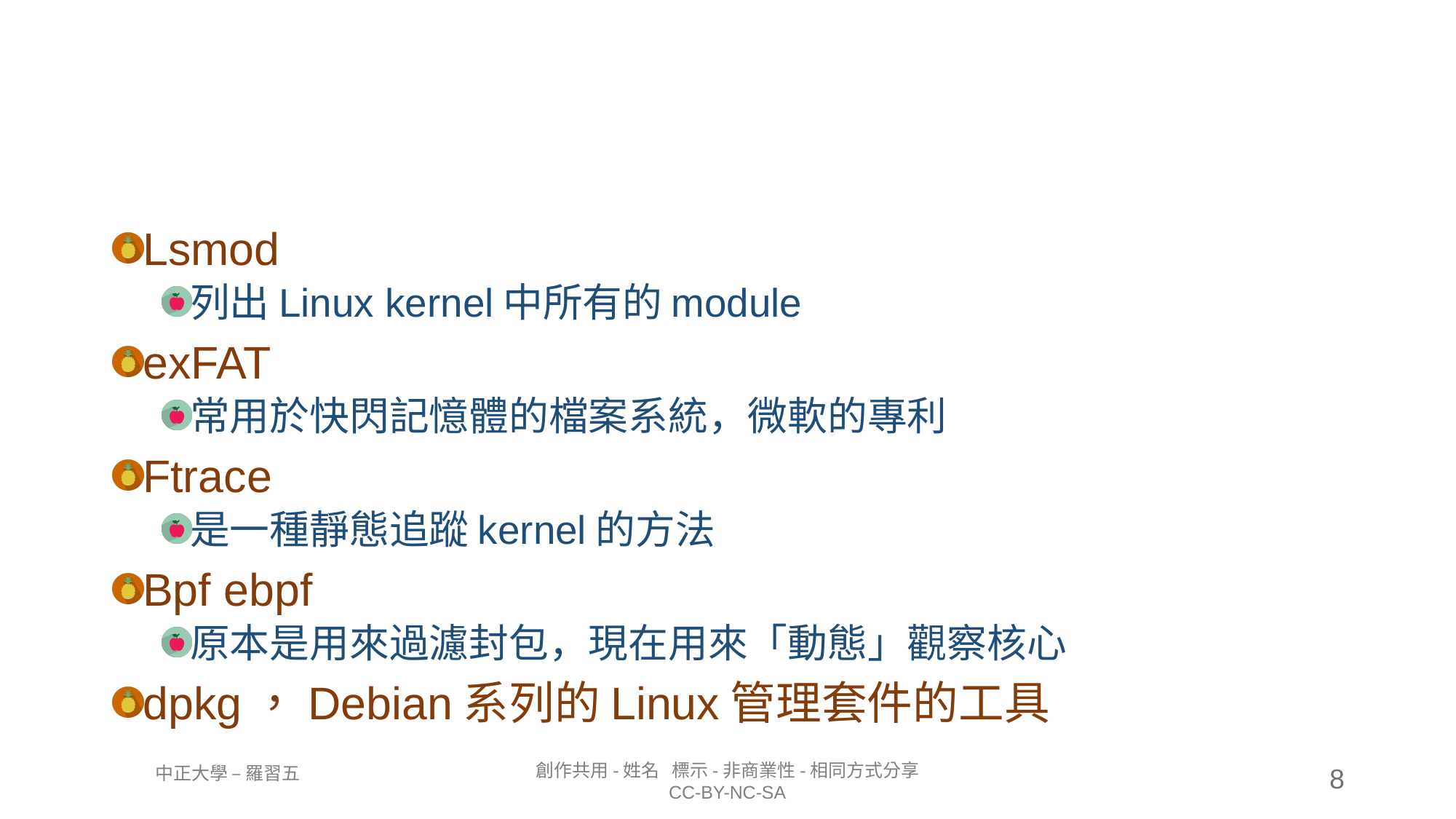

#
Lsmod
列出Linux kernel中所有的module
exFAT
常用於快閃記憶體的檔案系統，微軟的專利
Ftrace
是一種靜態追蹤kernel的方法
Bpf ebpf
原本是用來過濾封包，現在用來「動態」觀察核心
dpkg，Debian系列的Linux管理套件的工具